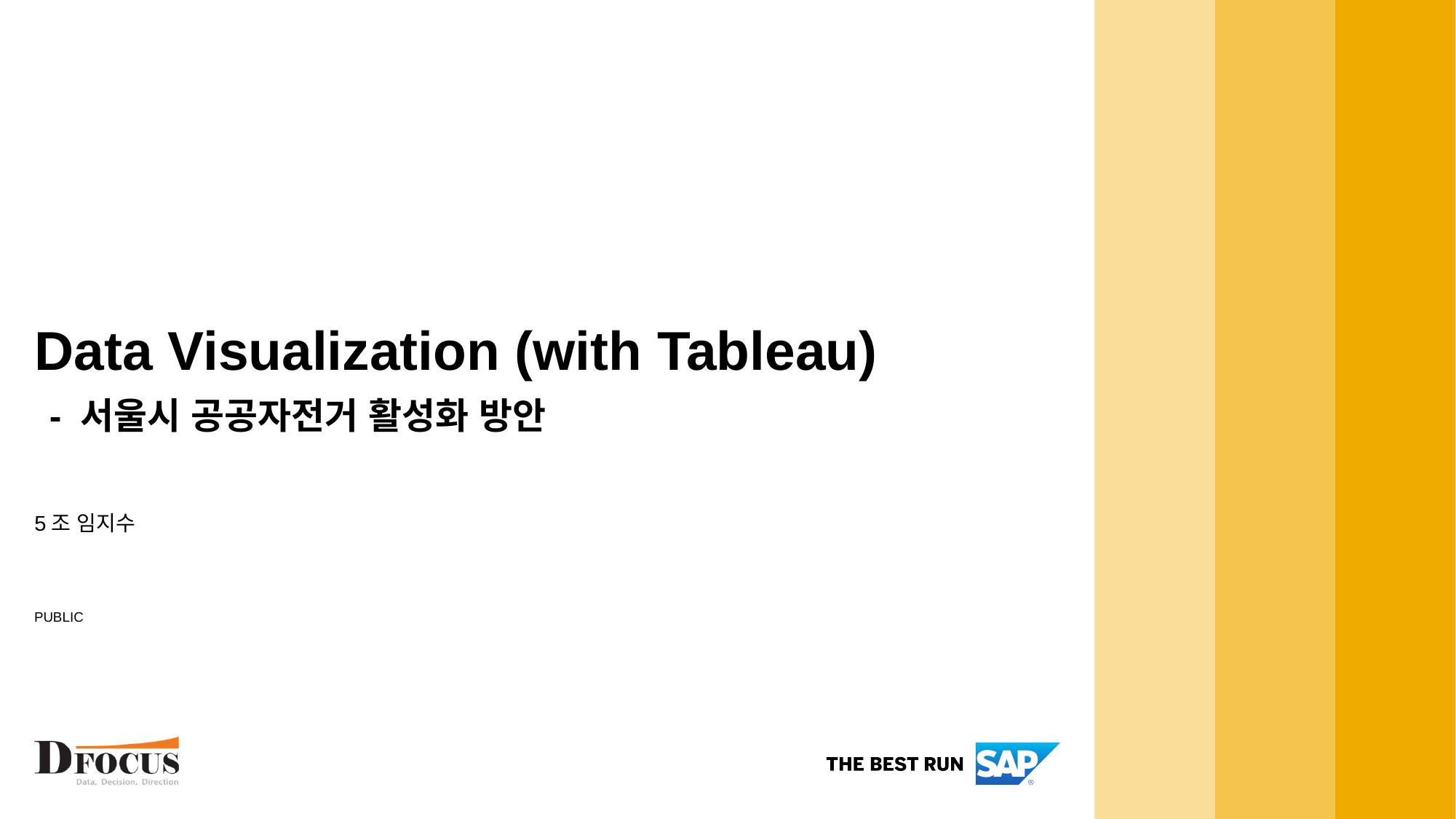

# Data Visualization (with Tableau) - 서울시 공공자전거 활성화 방안
5조 임지수